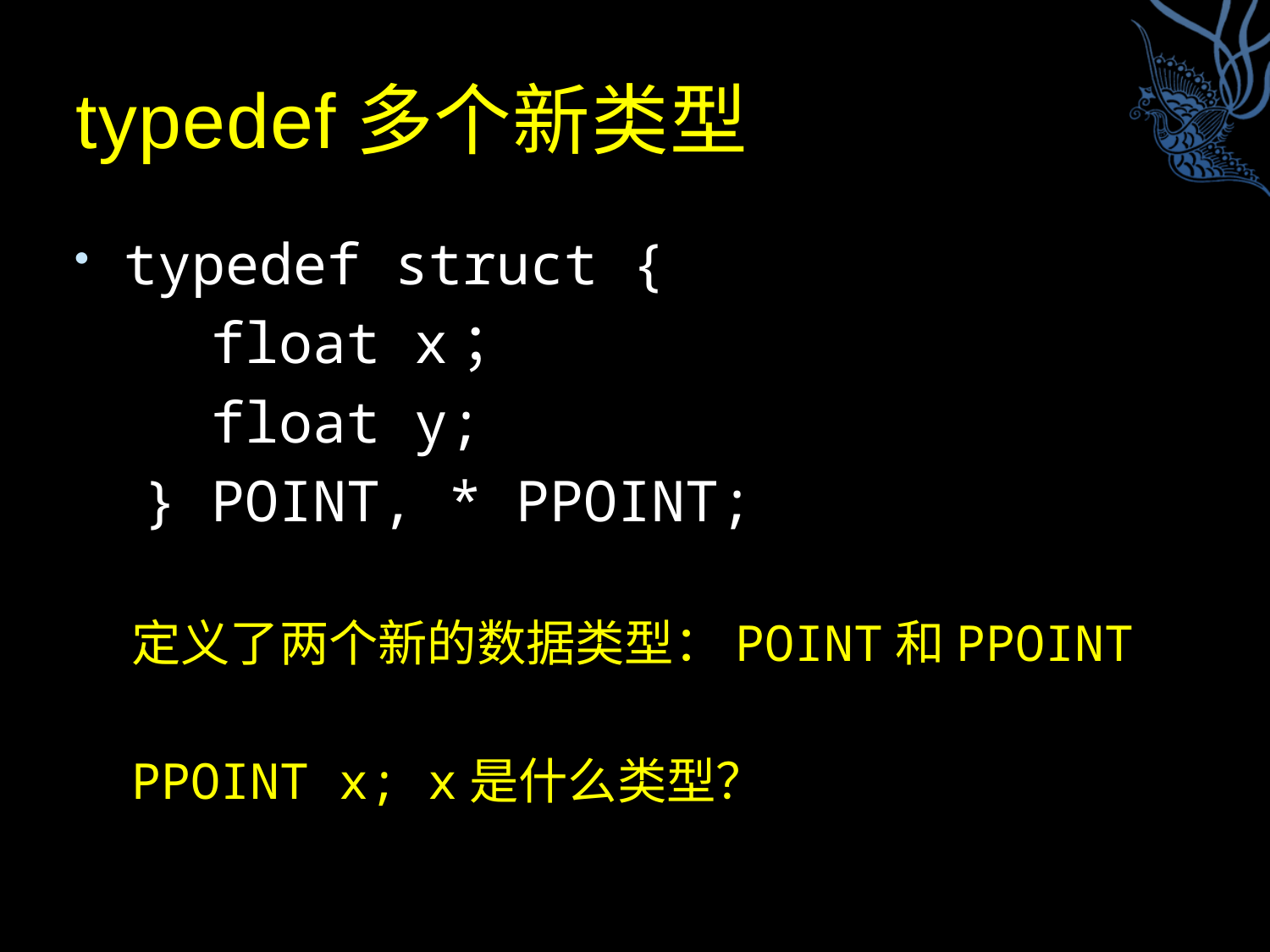

# typedef多个新类型
typedef struct {
    float x；
    float y;
  } POINT, * PPOINT;

定义了两个新的数据类型：POINT和PPOINT

PPOINT x; x是什么类型？

16